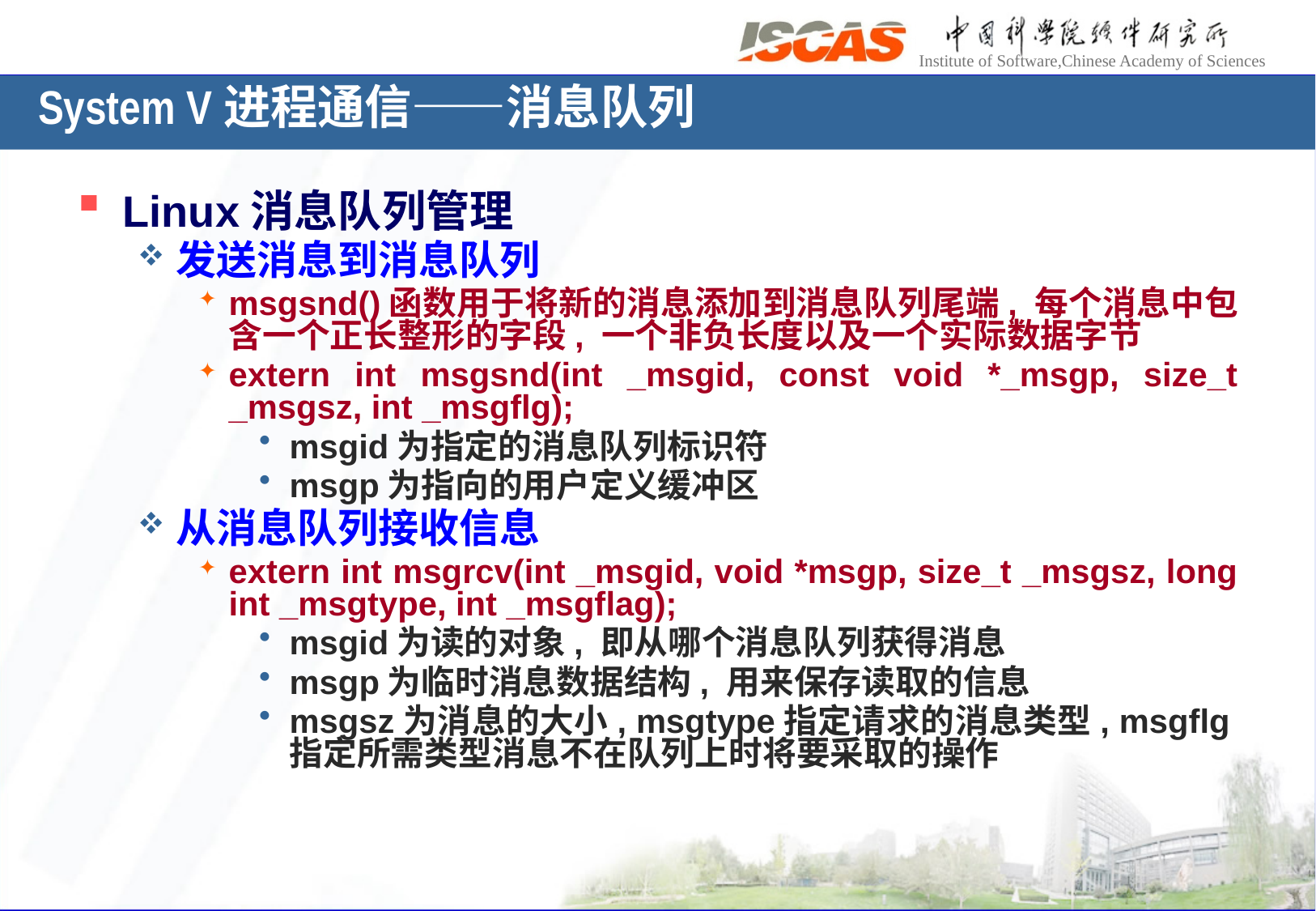

System V进程通信——消息队列
Linux消息队列管理
发送消息到消息队列
msgsnd()函数用于将新的消息添加到消息队列尾端, 每个消息中包含一个正长整形的字段, 一个非负长度以及一个实际数据字节
extern int msgsnd(int _msgid, const void *_msgp, size_t _msgsz, int _msgflg);
msgid为指定的消息队列标识符
msgp为指向的用户定义缓冲区
从消息队列接收信息
extern int msgrcv(int _msgid, void *msgp, size_t _msgsz, long int _msgtype, int _msgflag);
msgid为读的对象, 即从哪个消息队列获得消息
msgp为临时消息数据结构, 用来保存读取的信息
msgsz为消息的大小, msgtype指定请求的消息类型, msgflg指定所需类型消息不在队列上时将要采取的操作